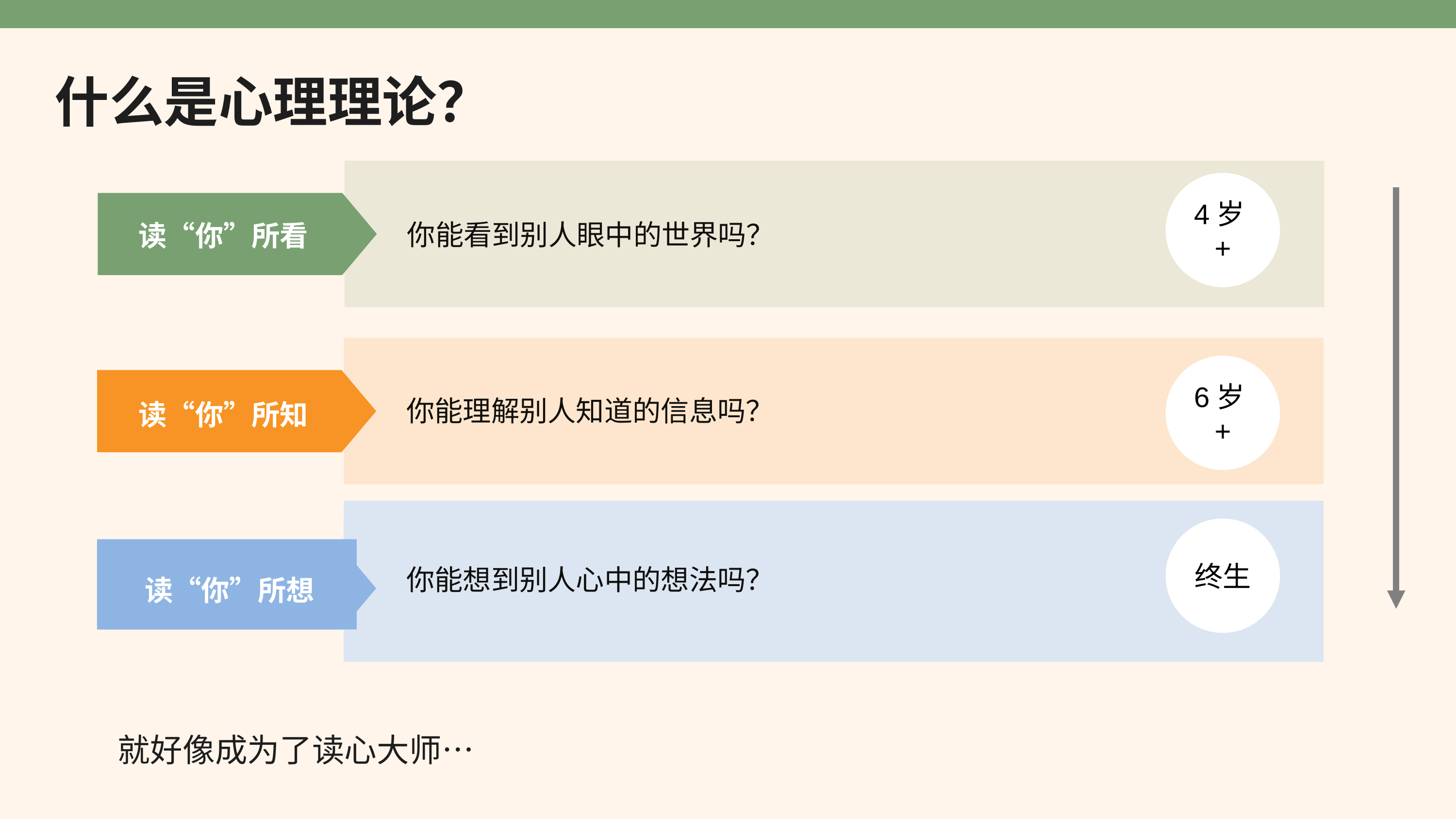

什么是心理理论？

4岁+

读“你”所看
你能看到别人眼中的世界吗？

6岁+

读“你”所知
你能理解别人知道的信息吗？

终生

读“你”所想
你能想到别人心中的想法吗？
就好像成为了读心大师…